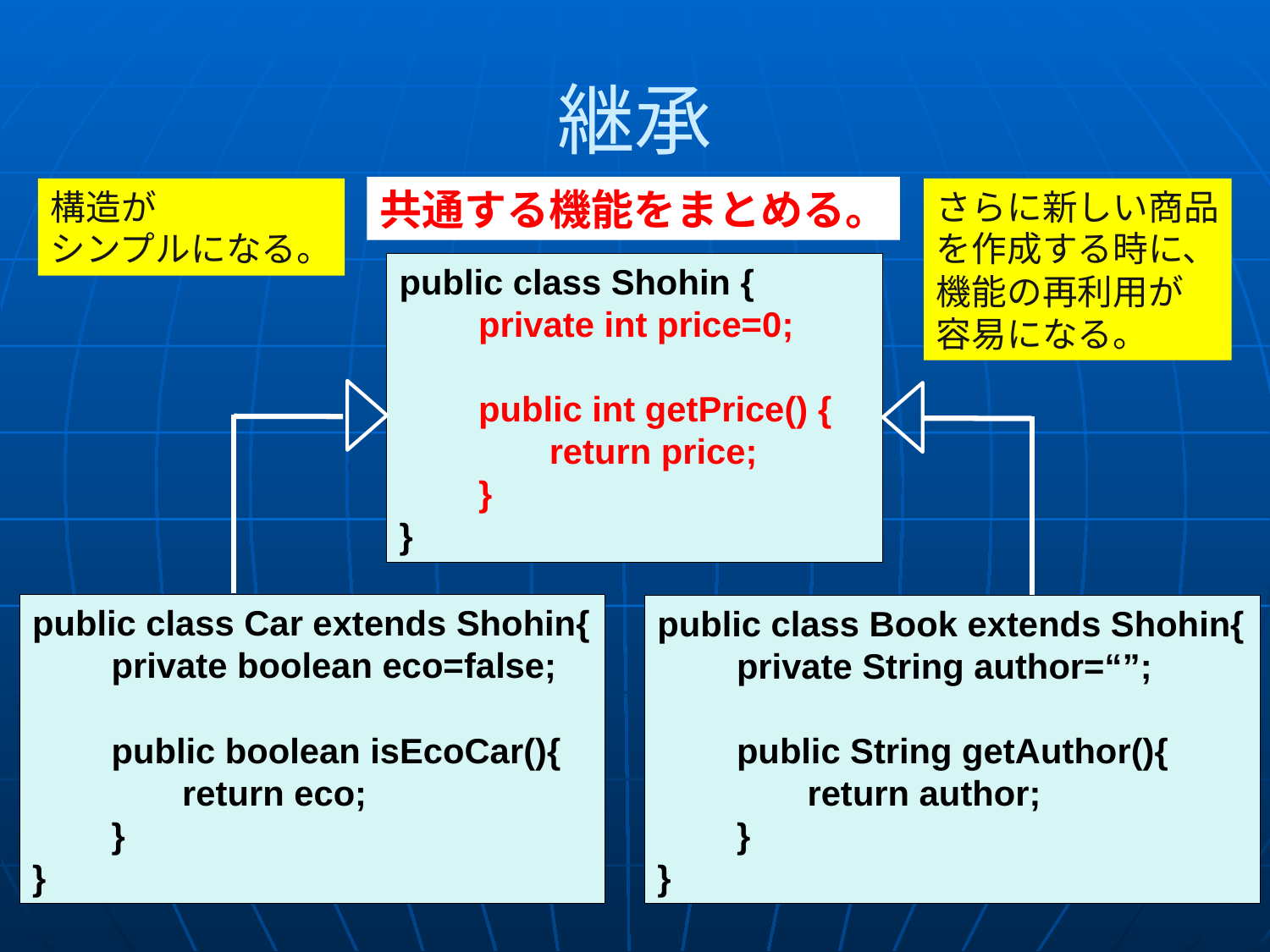

# 継承
共通する機能をまとめる。
構造が
シンプルになる。
さらに新しい商品
を作成する時に、
機能の再利用が
容易になる。
public class Shohin {
　　private int price=0;

　　public int getPrice() {
　　　　return price;
　　}
}

public class Car extends Shohin{
　　private boolean eco=false;

　　public boolean isEcoCar(){
　　　　return eco;
　　}
}
public class Book extends Shohin{
　　private String author=“”;

　　public String getAuthor(){
　　　　return author;
　　}
}